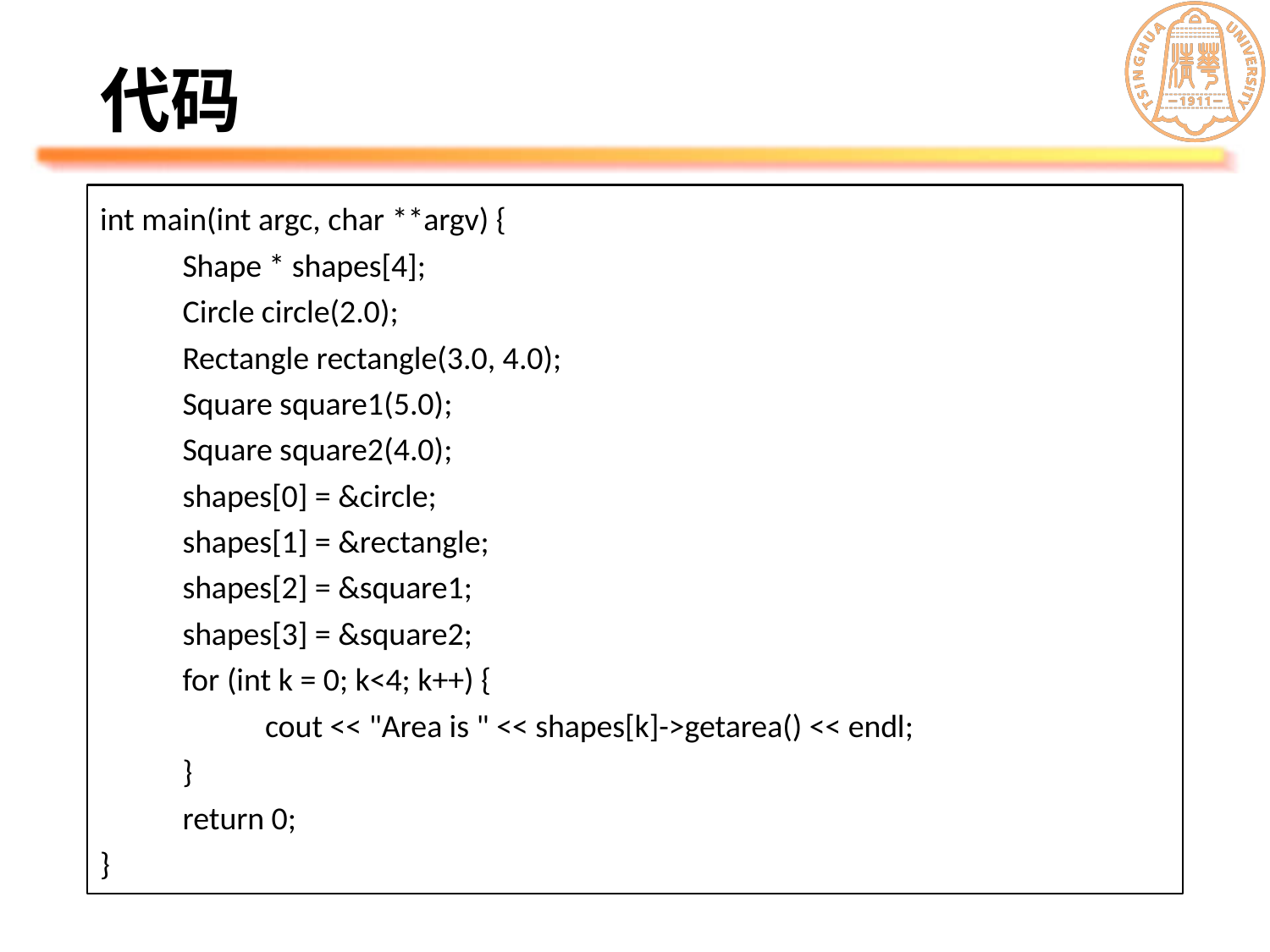

# 代码
int main(int argc, char **argv) {
	Shape * shapes[4];
	Circle circle(2.0);
	Rectangle rectangle(3.0, 4.0);
	Square square1(5.0);
	Square square2(4.0);
 	shapes[0] = &circle;
	shapes[1] = &rectangle;
	shapes[2] = &square1;
	shapes[3] = &square2;
	for (int k = 0; k<4; k++) {
		cout << "Area is " << shapes[k]->getarea() << endl;
	}
	return 0;
}

6